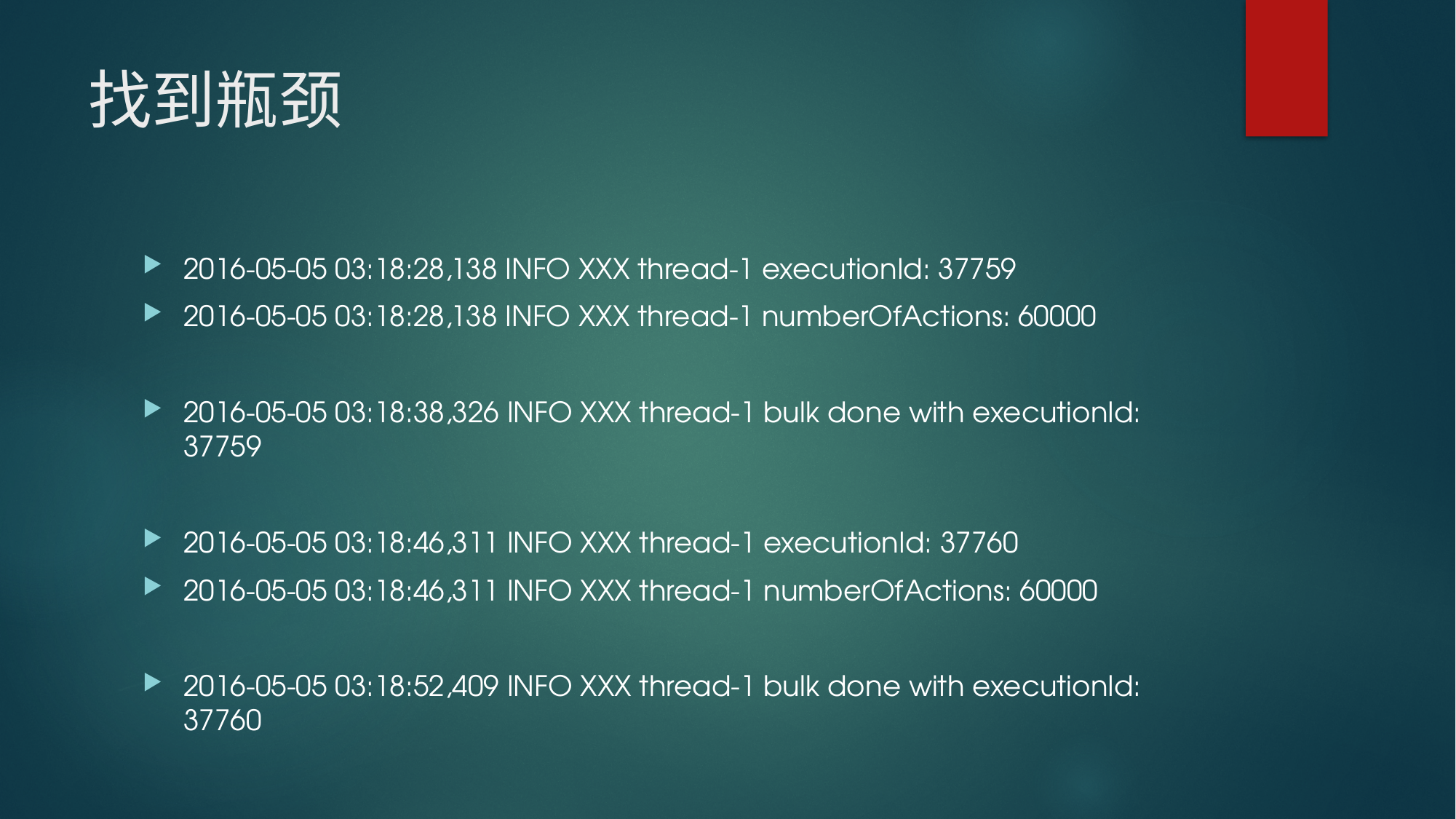

# 找到瓶颈
2016-05-05 03:18:28,138 INFO XXX thread-1 executionId: 37759
2016-05-05 03:18:28,138 INFO XXX thread-1 numberOfActions: 60000

2016-05-05 03:18:38,326 INFO XXX thread-1 bulk done with executionId: 37759

2016-05-05 03:18:46,311 INFO XXX thread-1 executionId: 37760
2016-05-05 03:18:46,311 INFO XXX thread-1 numberOfActions: 60000

2016-05-05 03:18:52,409 INFO XXX thread-1 bulk done with executionId: 37760